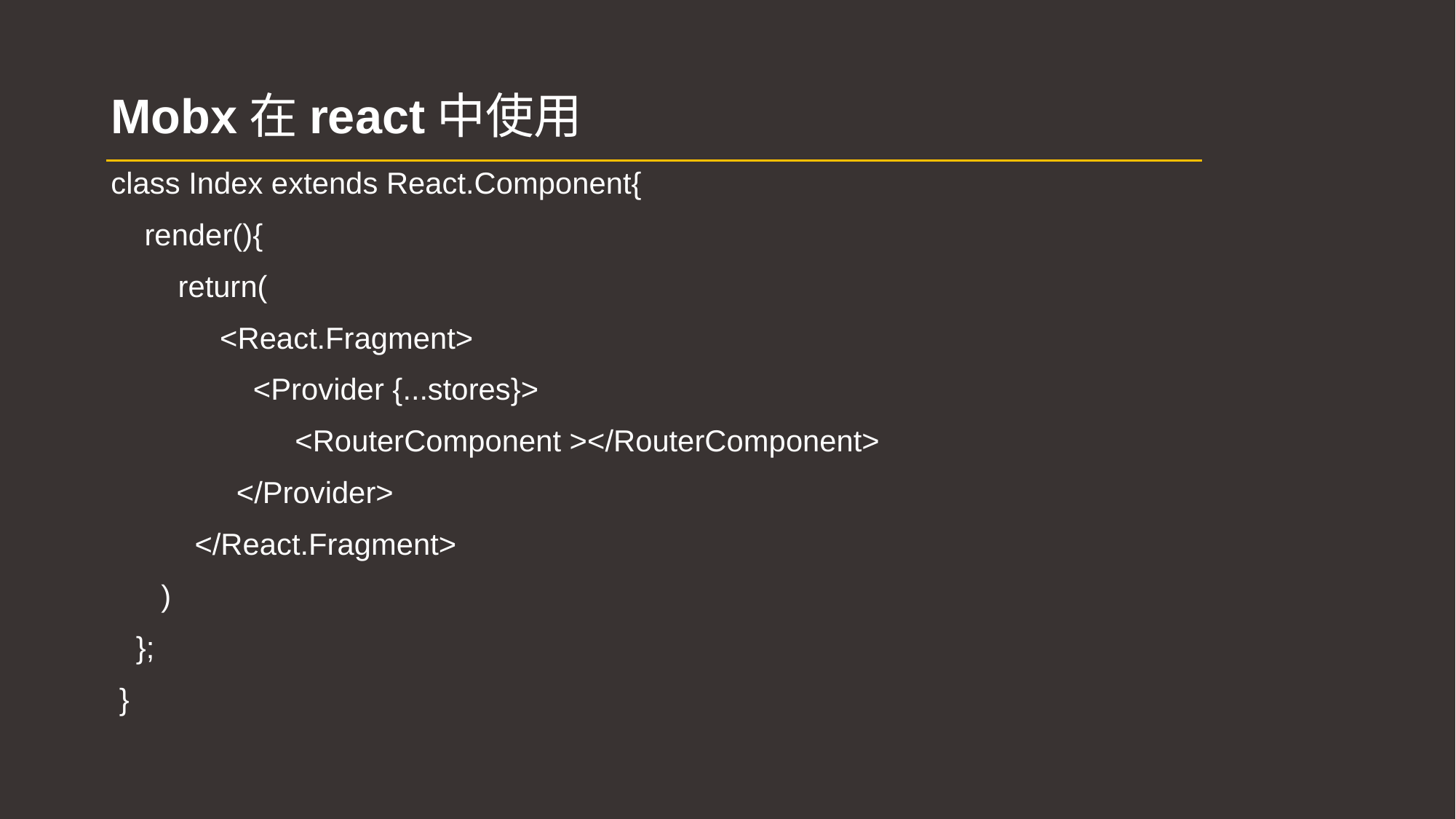

# Mobx在react中使用
class Index extends React.Component{
    render(){
        return(
             <React.Fragment>
                 <Provider {...stores}>
                      <RouterComponent ></RouterComponent>
               </Provider>
          </React.Fragment>
      )
   };
 }